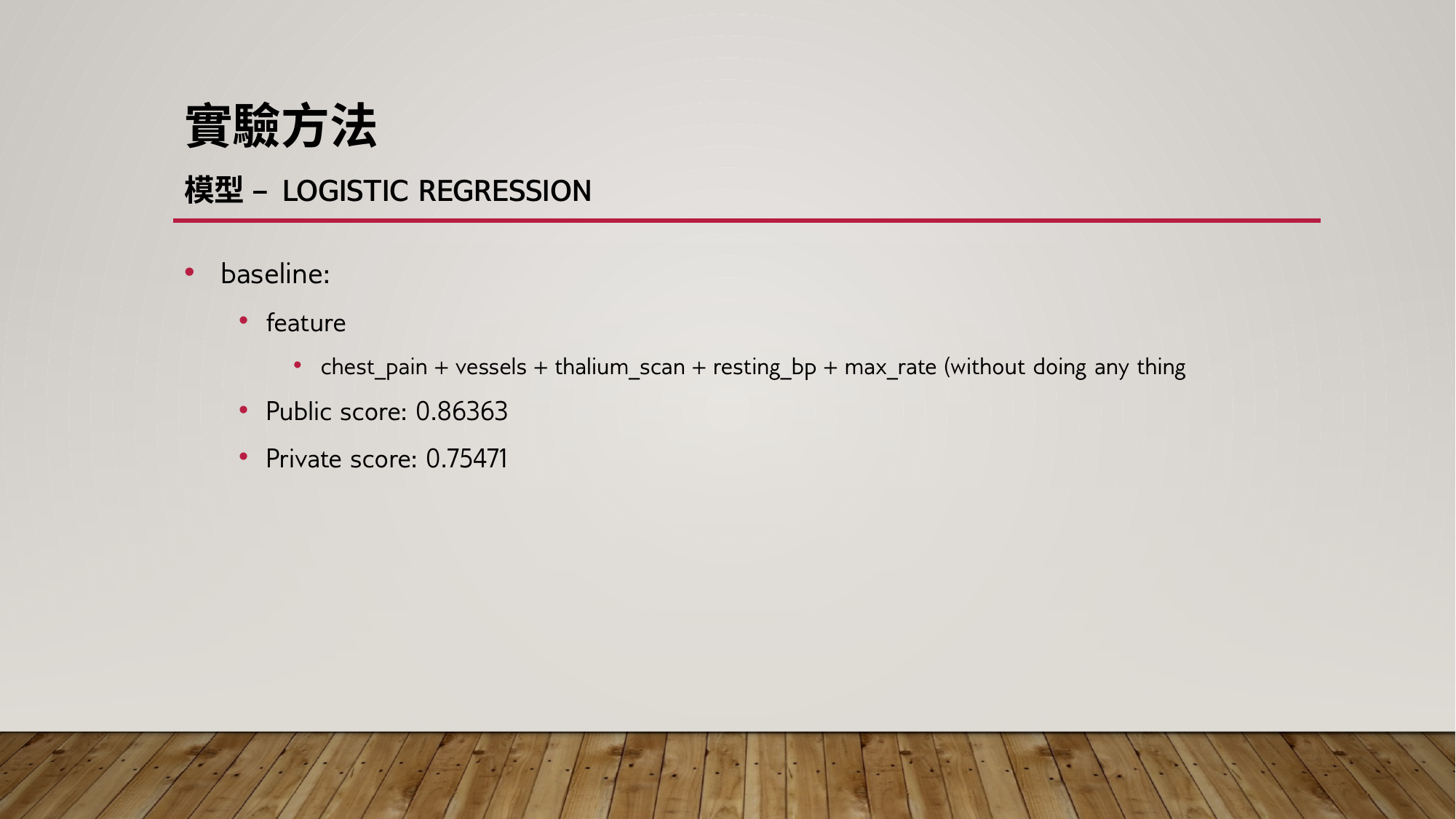

# 實驗方法 模型 – logistic regression
 baseline:
feature
chest_pain + vessels + thalium_scan + resting_bp + max_rate (without doing any thing
Public score: 0.86363
Private score: 0.75471